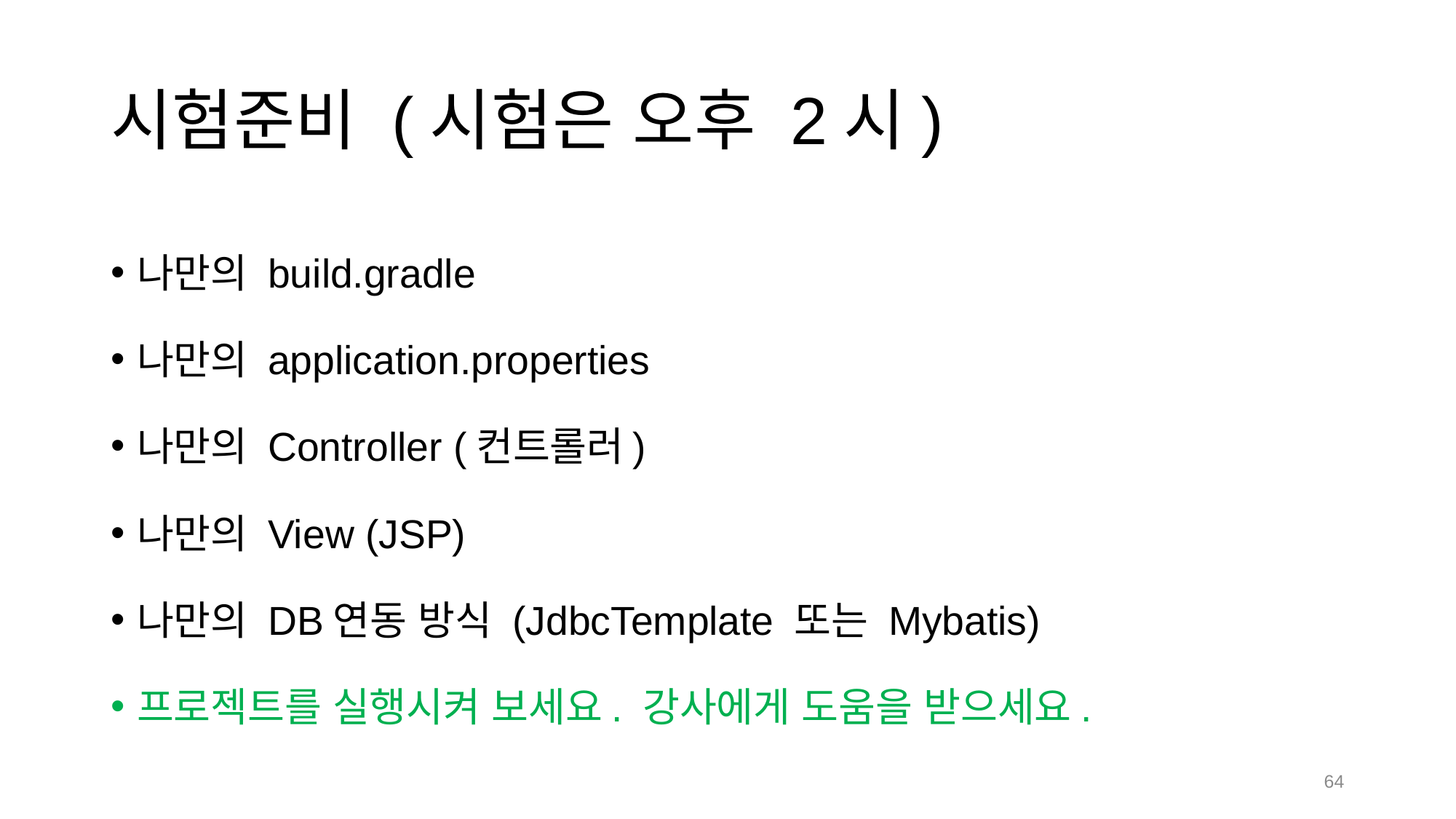

# 시험준비 (시험은 오후 2시)
나만의 build.gradle
나만의 application.properties
나만의 Controller (컨트롤러)
나만의 View (JSP)
나만의 DB연동 방식 (JdbcTemplate 또는 Mybatis)
프로젝트를 실행시켜 보세요. 강사에게 도움을 받으세요.
64